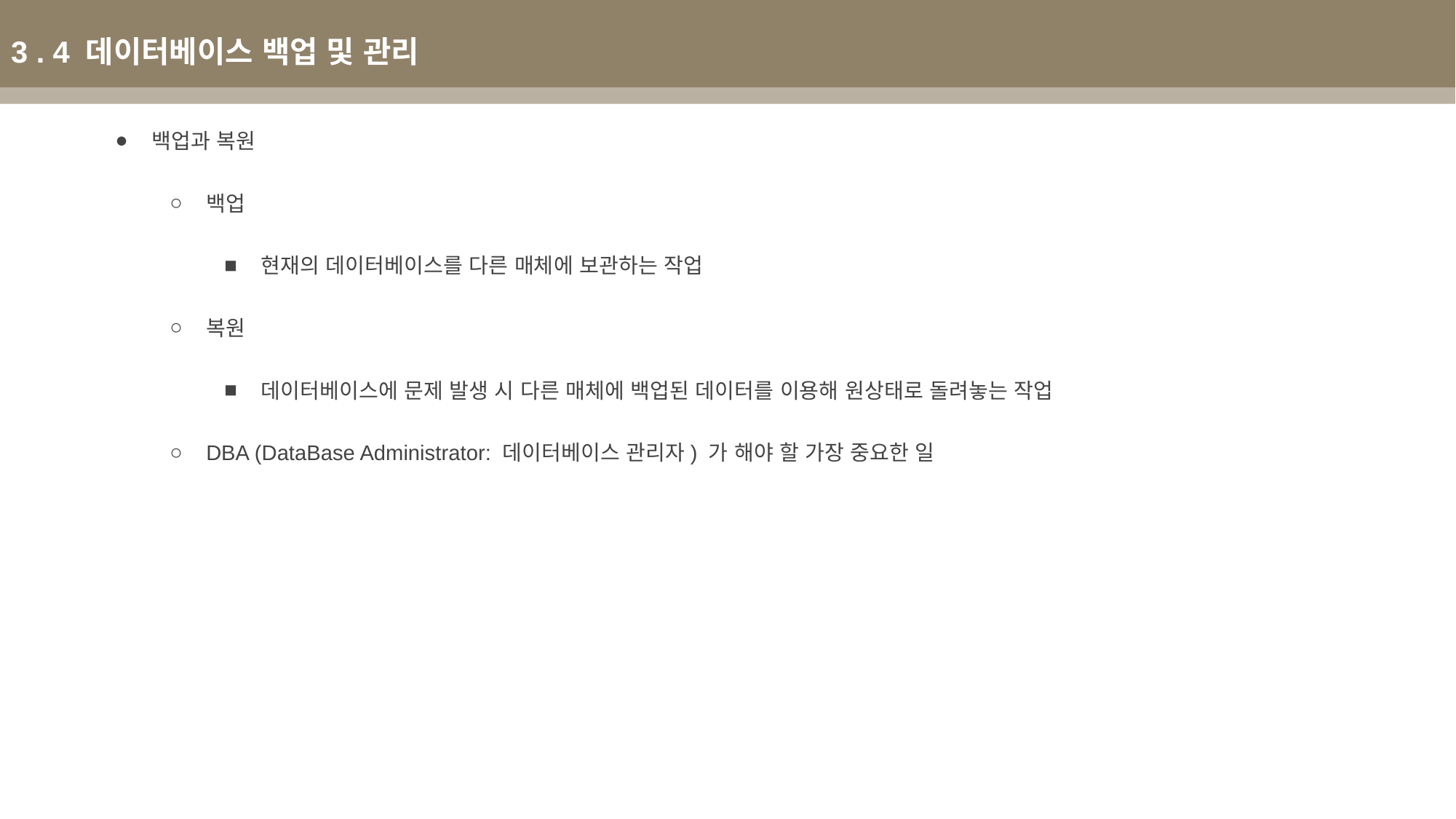

3 . 4 데이터베이스 백업 및 관리
백업과 복원
백업
현재의 데이터베이스를 다른 매체에 보관하는 작업
복원
데이터베이스에 문제 발생 시 다른 매체에 백업된 데이터를 이용해 원상태로 돌려놓는 작업
DBA (DataBase Administrator: 데이터베이스 관리자) 가 해야 할 가장 중요한 일